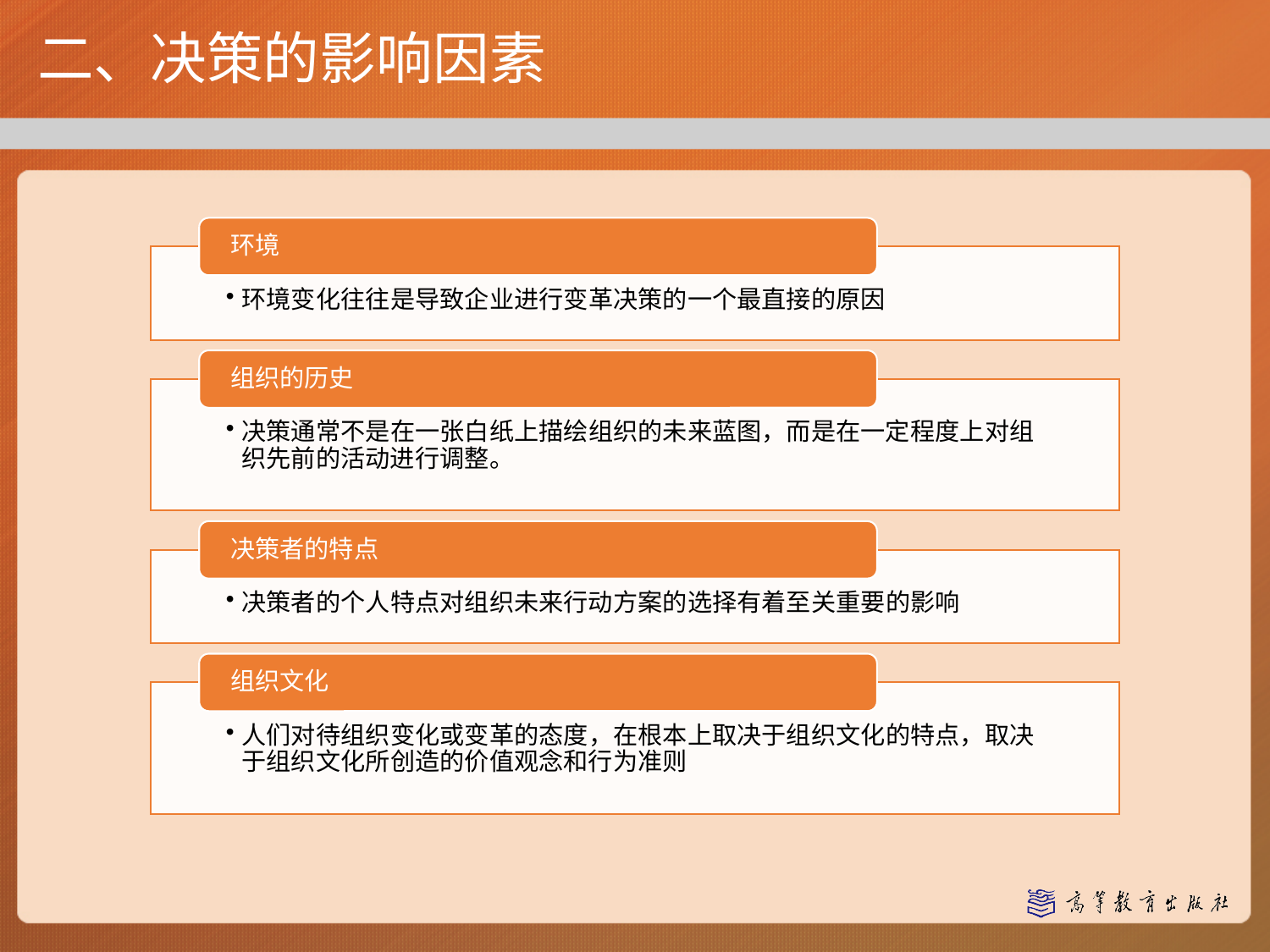

二、决策的影响因素
环境变化往往是导致企业进行变革决策的一个最直接的原因
环境
决策通常不是在一张白纸上描绘组织的未来蓝图，而是在一定程度上对组织先前的活动进行调整。
组织的历史
决策者的个人特点对组织未来行动方案的选择有着至关重要的影响
决策者的特点
人们对待组织变化或变革的态度，在根本上取决于组织文化的特点，取决于组织文化所创造的价值观念和行为准则
组织文化